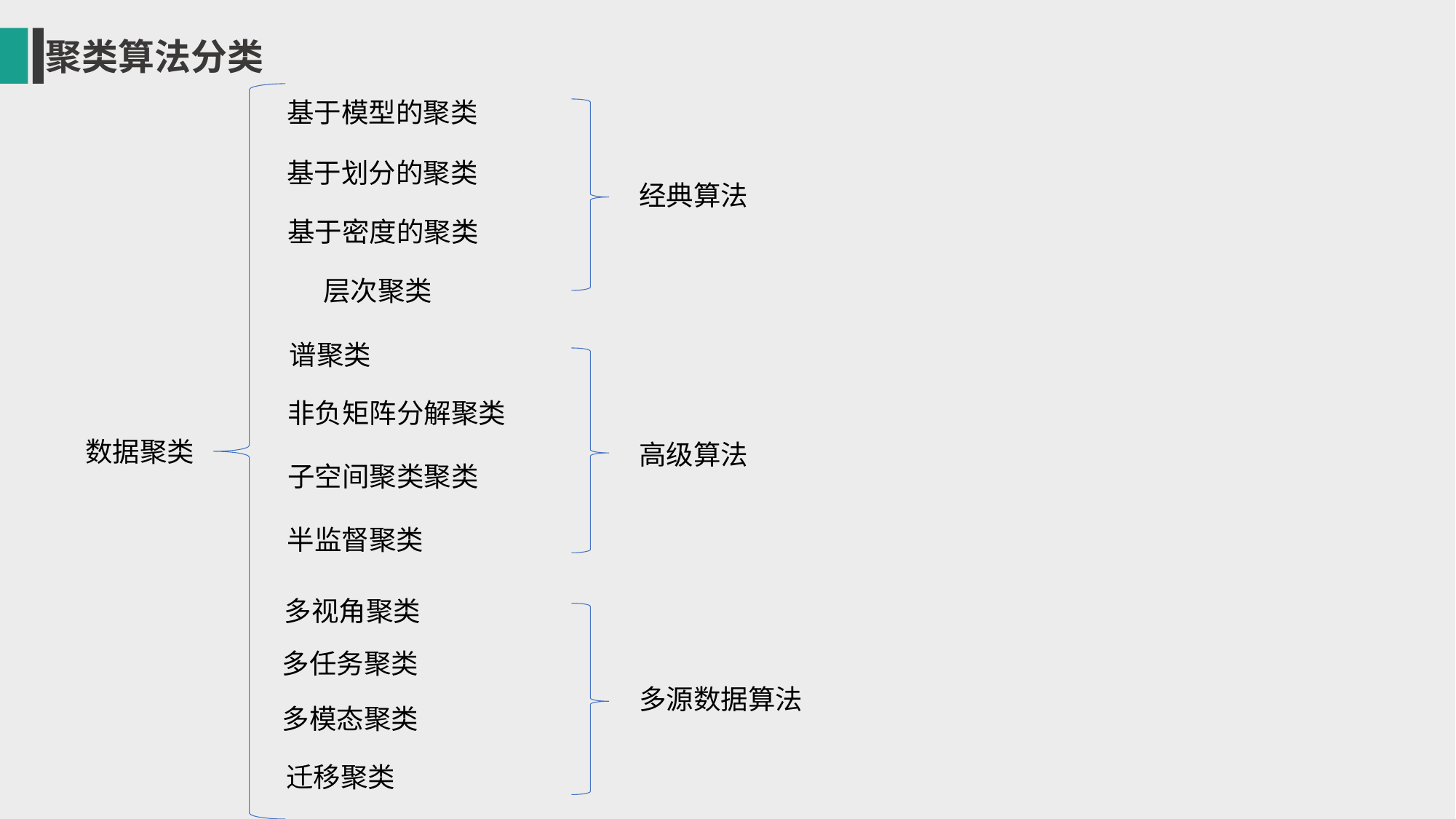

聚类算法分类

基于模型的聚类

基于划分的聚类
经典算法
基于密度的聚类
层次聚类
谱聚类

非负矩阵分解聚类
数据聚类
高级算法
子空间聚类聚类
半监督聚类
多视角聚类

多任务聚类
多源数据算法
多模态聚类
迁移聚类